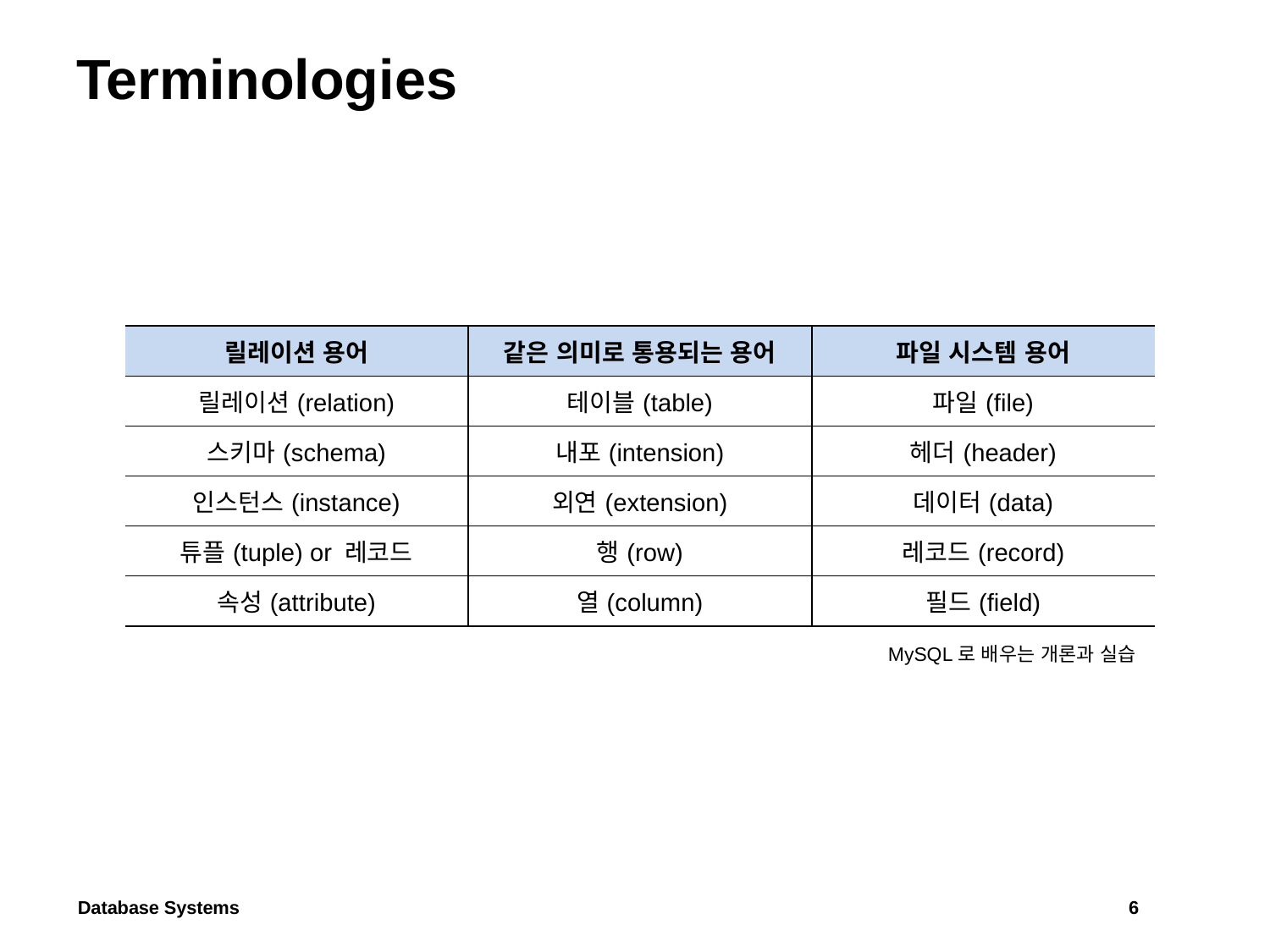

# Terminologies
| 릴레이션 용어 | 같은 의미로 통용되는 용어 | 파일 시스템 용어 |
| --- | --- | --- |
| 릴레이션(relation) | 테이블(table) | 파일(file) |
| 스키마(schema) | 내포(intension) | 헤더(header) |
| 인스턴스(instance) | 외연(extension) | 데이터(data) |
| 튜플(tuple) or 레코드 | 행(row) | 레코드(record) |
| 속성(attribute) | 열(column) | 필드(field) |
MySQL로 배우는 개론과 실습